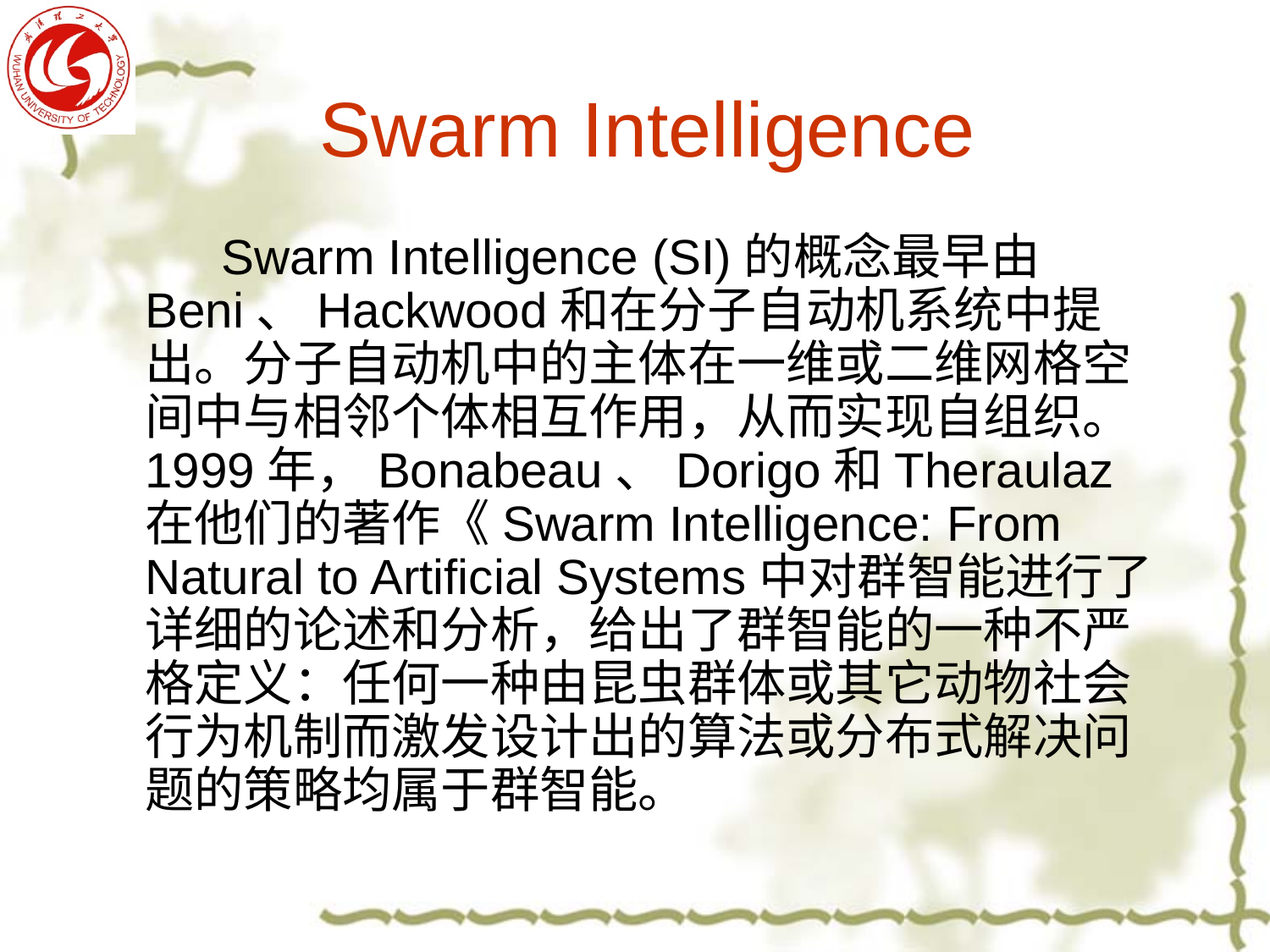

# Swarm Intelligence
         Swarm Intelligence (SI)的概念最早由Beni、Hackwood和在分子自动机系统中提出。分子自动机中的主体在一维或二维网格空间中与相邻个体相互作用，从而实现自组织。1999年，Bonabeau、Dorigo和Theraulaz 在他们的著作《Swarm Intelligence: From Natural to Artificial Systems中对群智能进行了详细的论述和分析，给出了群智能的一种不严格定义：任何一种由昆虫群体或其它动物社会行为机制而激发设计出的算法或分布式解决问题的策略均属于群智能。